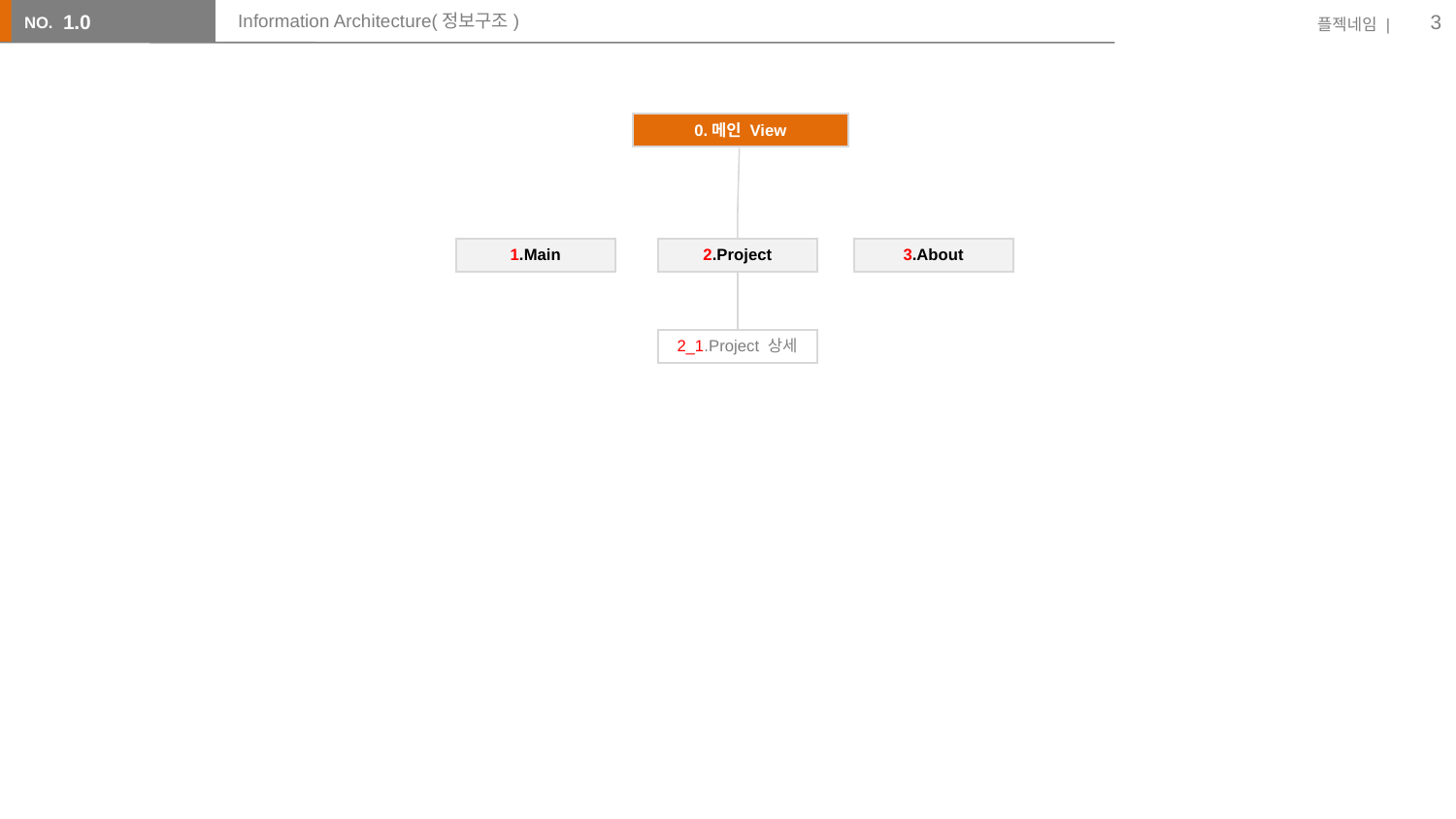

3
1.0
# Information Architecture(정보구조)
| 0.메인 View |
| --- |
| 1.Main |
| --- |
| 2.Project |
| --- |
| 3.About |
| --- |
| 2\_1.Project 상세 |
| --- |